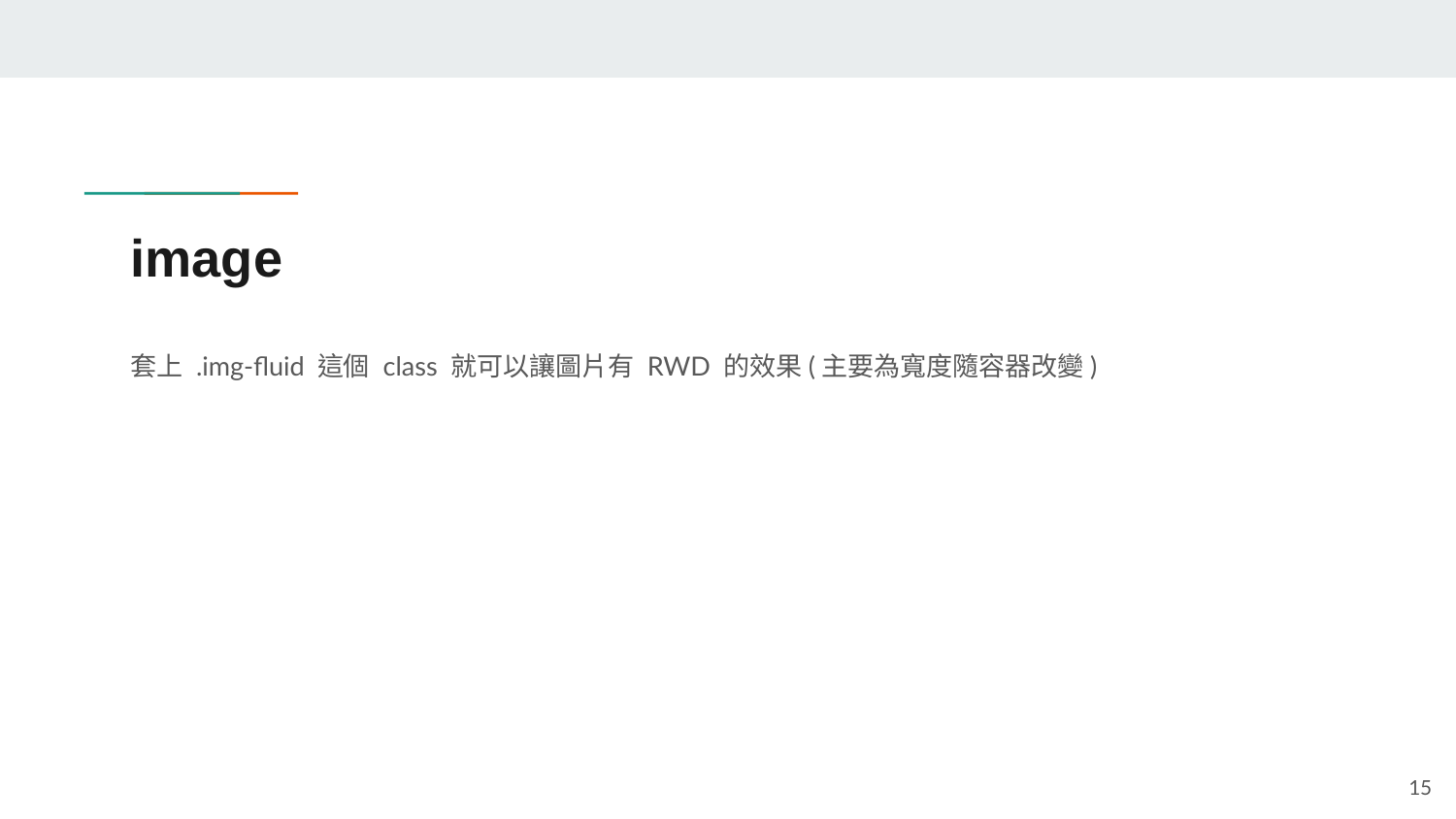

# image
套上 .img-fluid 這個 class 就可以讓圖片有 RWD 的效果(主要為寬度隨容器改變)
15